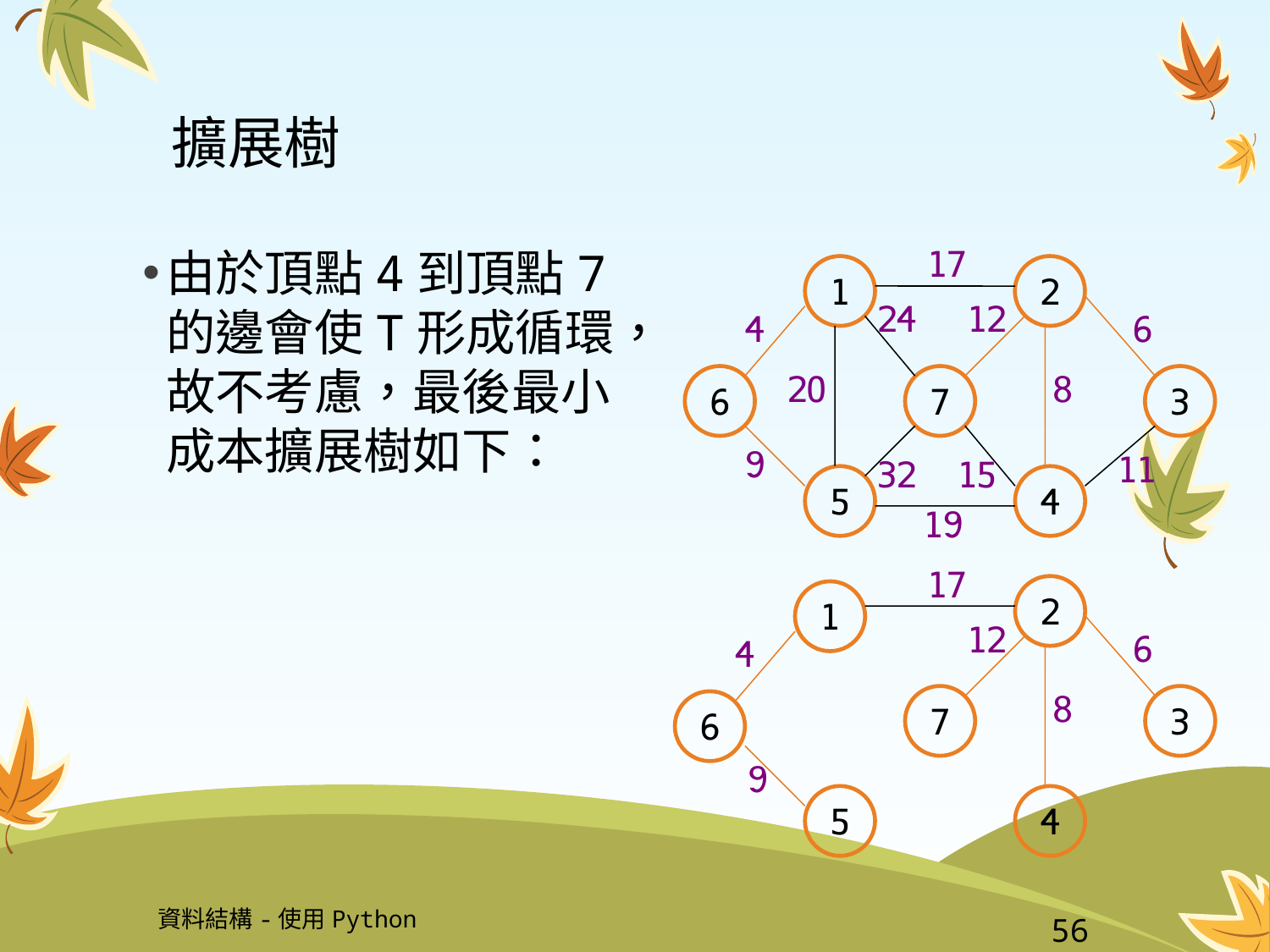

# 擴展樹
由於頂點4到頂點7的邊會使T形成循環，故不考慮，最後最小成本擴展樹如下：

17
1
2

24
12

4
6

20
8
6
7
3

9
11
32
15
5
4
19

17
2
1

12

6
4

8
7
3
6

9
5
4
資料結構-使用Python
56